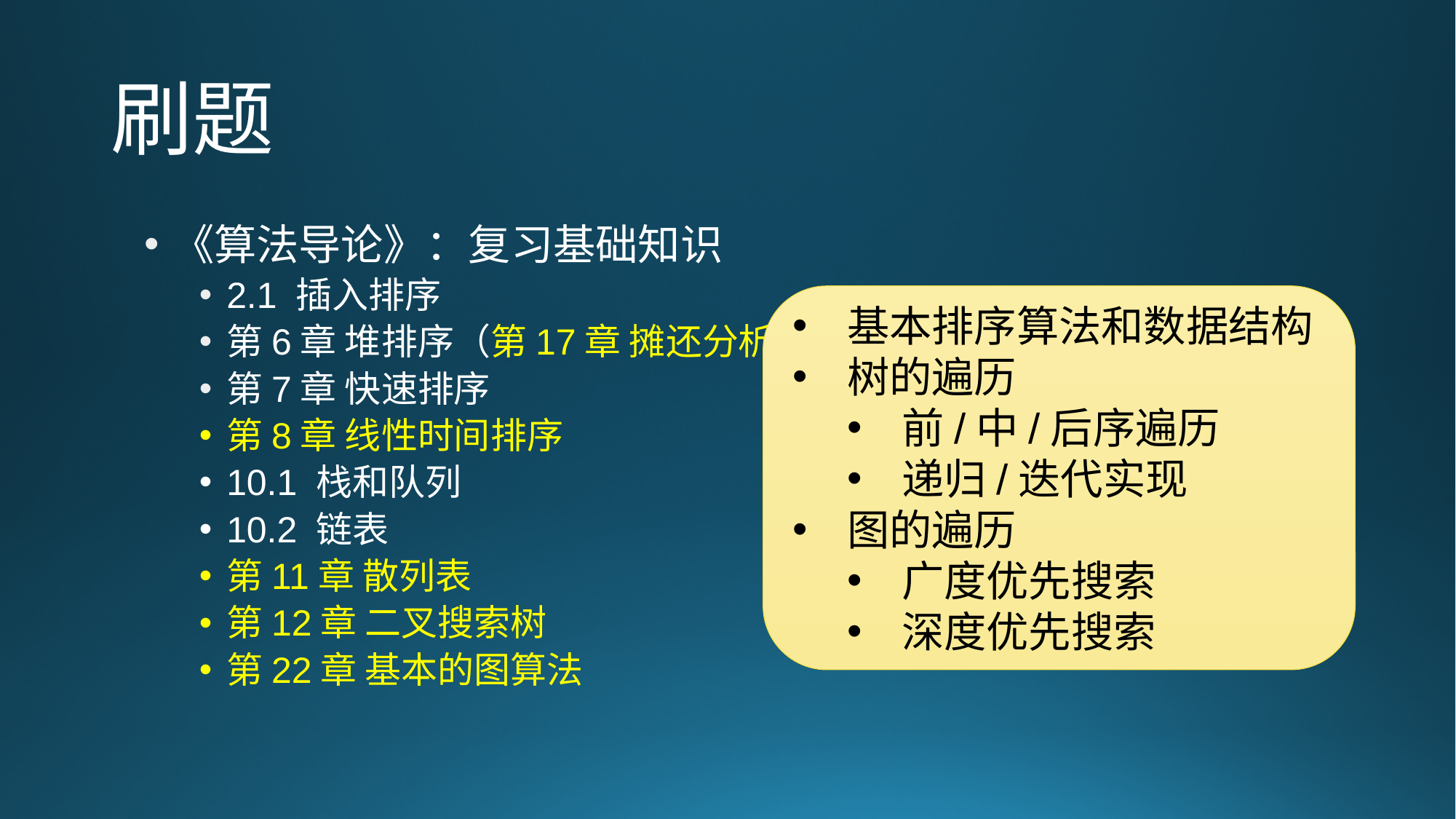

# 刷题
《算法导论》：复习基础知识
2.1 插入排序
第6章 堆排序（第17章 摊还分析）
第7章 快速排序
第8章 线性时间排序
10.1 栈和队列
10.2 链表
第11章 散列表
第12章 二叉搜索树
第22章 基本的图算法
基本排序算法和数据结构
树的遍历
前/中/后序遍历
递归/迭代实现
图的遍历
广度优先搜索
深度优先搜索